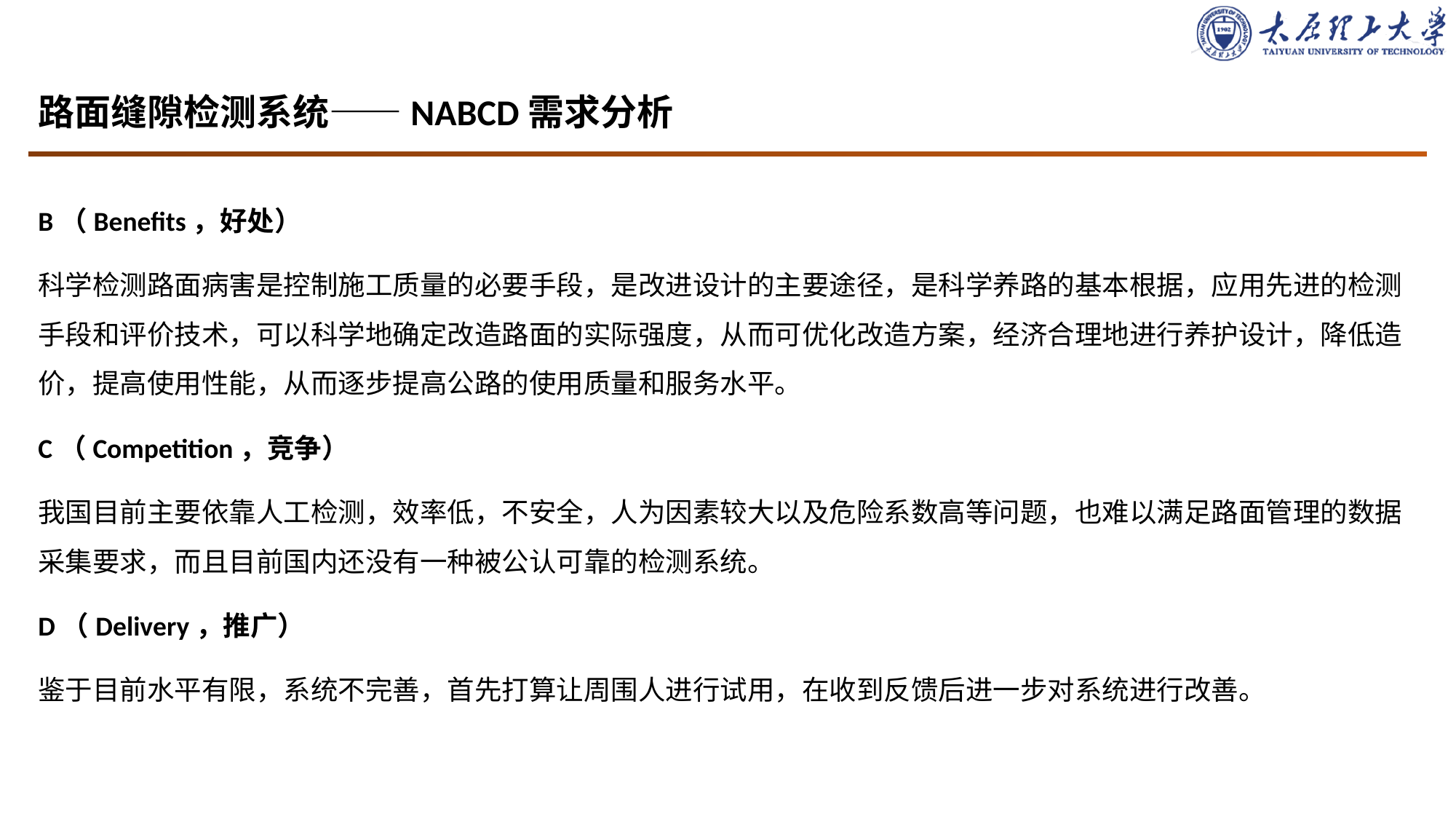

# 路面缝隙检测系统——NABCD需求分析
B（Benefits，好处）
科学检测路面病害是控制施工质量的必要手段，是改进设计的主要途径，是科学养路的基本根据，应用先进的检测手段和评价技术，可以科学地确定改造路面的实际强度，从而可优化改造方案，经济合理地进行养护设计，降低造价，提高使用性能，从而逐步提高公路的使用质量和服务水平。
C（Competition，竞争）
我国目前主要依靠人工检测，效率低，不安全，人为因素较大以及危险系数高等问题，也难以满足路面管理的数据采集要求，而且目前国内还没有一种被公认可靠的检测系统。
D（Delivery，推广）
鉴于目前水平有限，系统不完善，首先打算让周围人进行试用，在收到反馈后进一步对系统进行改善。